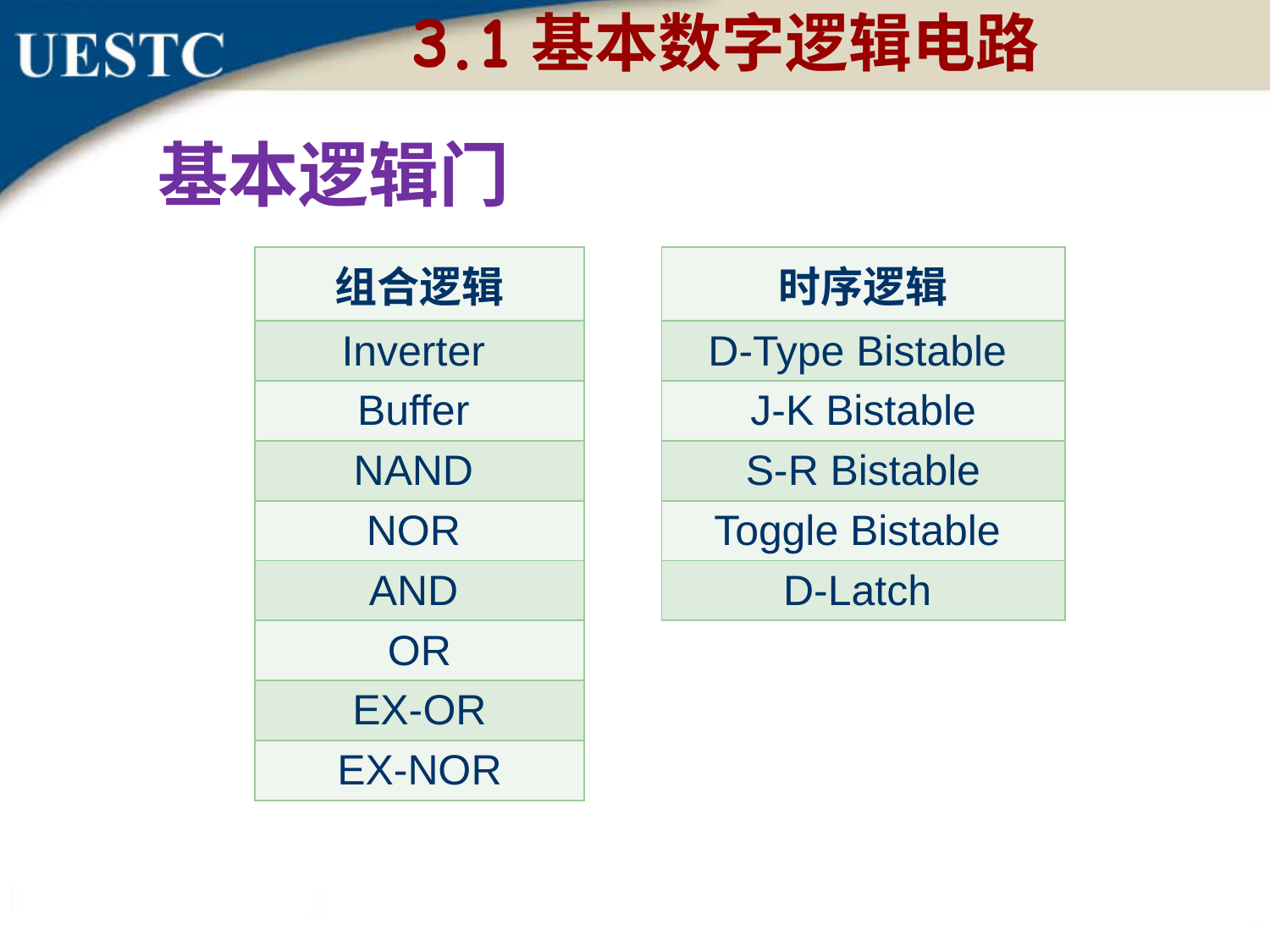

3.1基本数字逻辑电路
基本逻辑门
| 组合逻辑 |
| --- |
| Inverter |
| Buffer |
| NAND |
| NOR |
| AND |
| OR |
| EX-OR |
| EX-NOR |
| 时序逻辑 |
| --- |
| D-Type Bistable |
| J-K Bistable |
| S-R Bistable |
| Toggle Bistable |
| D-Latch |